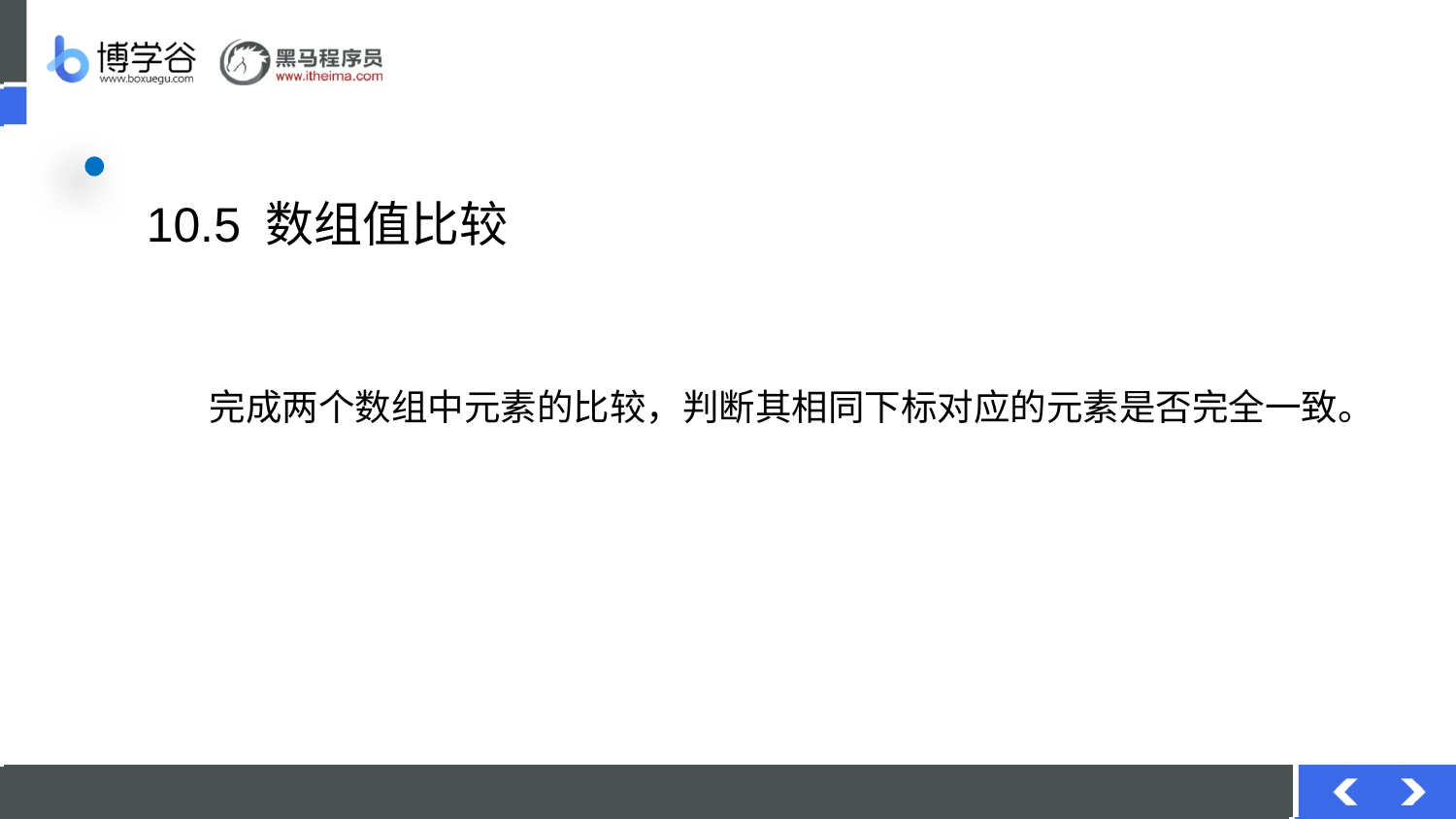

# 10.5 数组值比较
完成两个数组中元素的比较，判断其相同下标对应的元素是否完全一致。